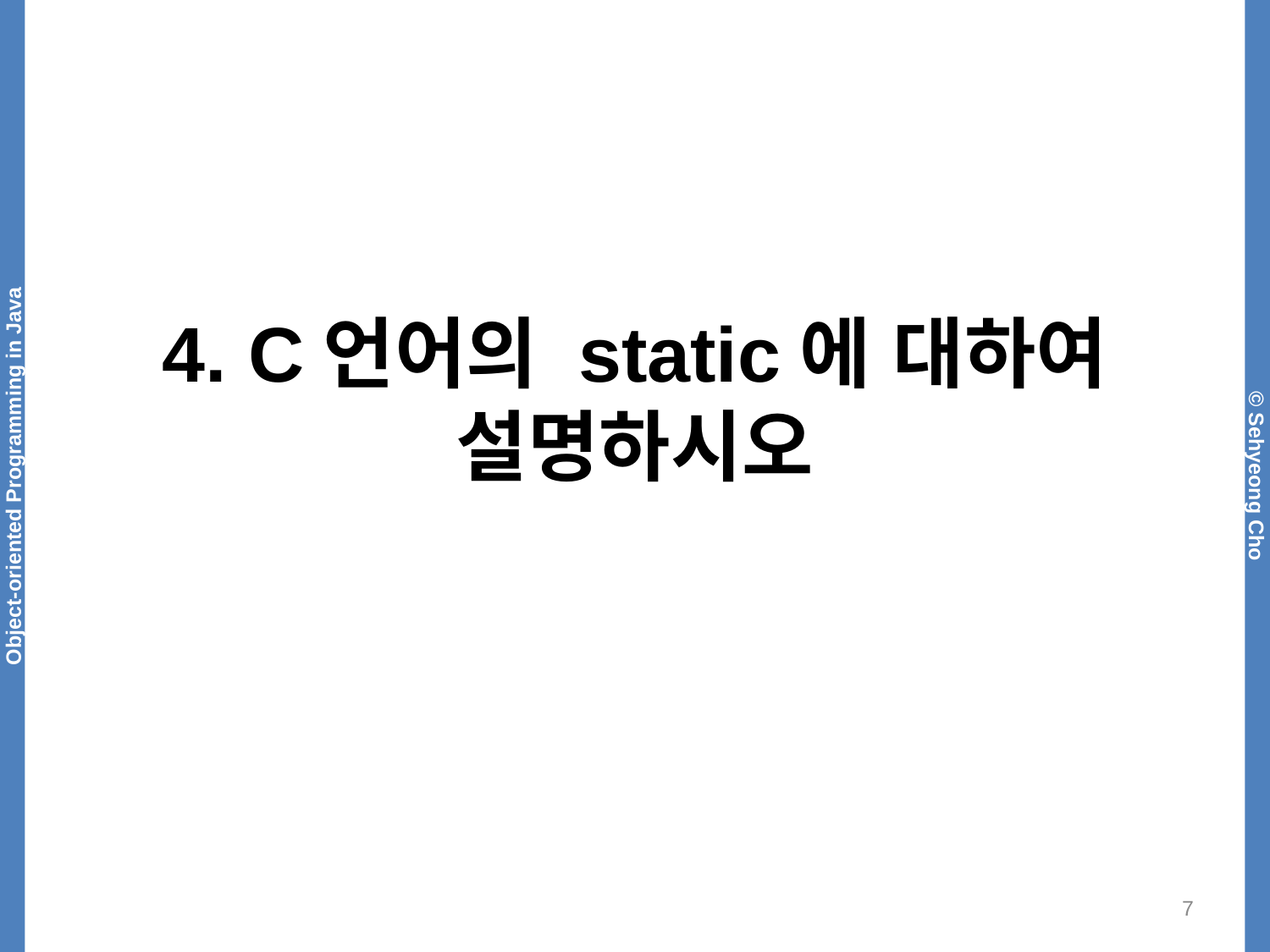

# 4. C언어의 static에 대하여 설명하시오

7